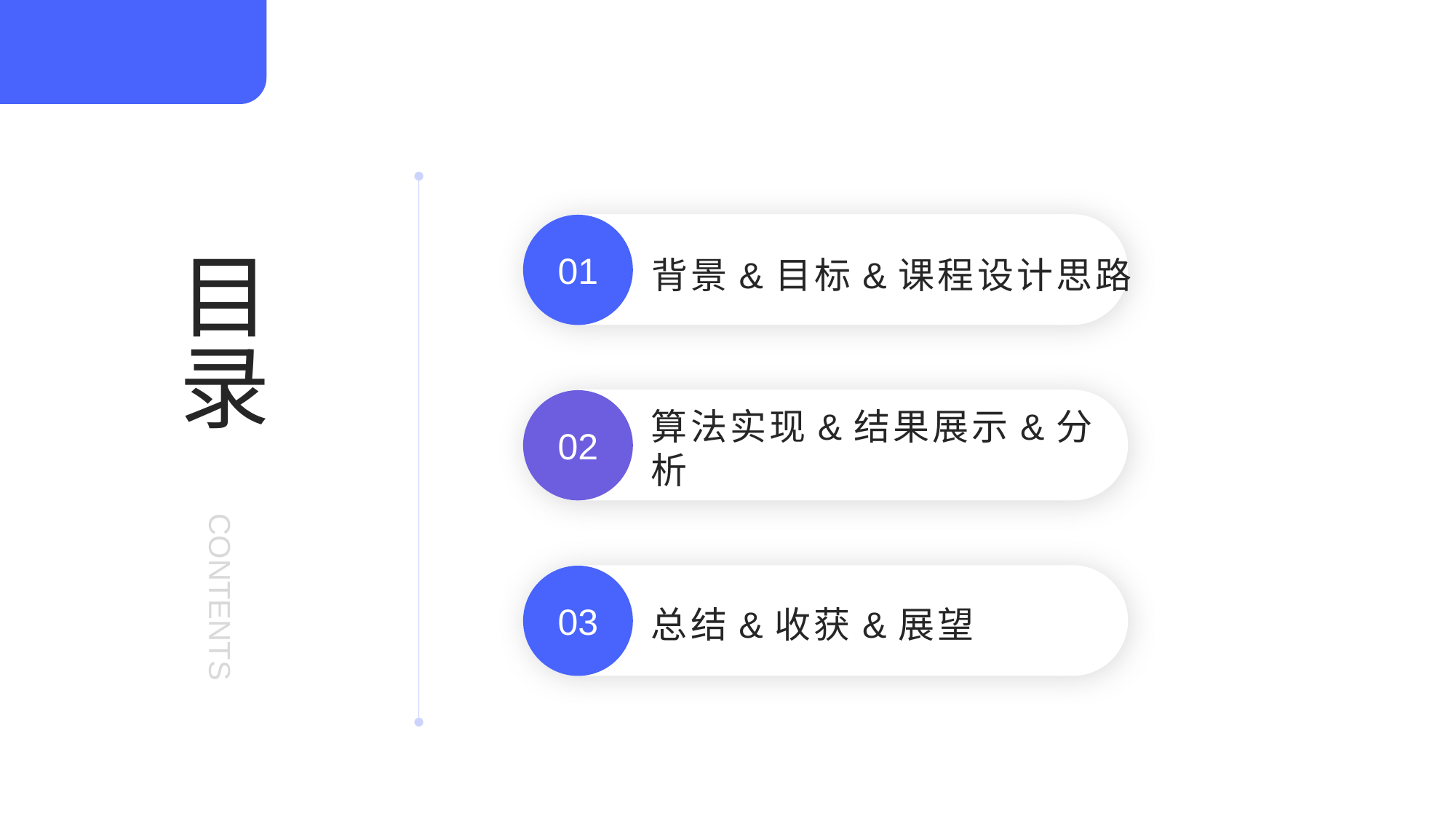

背景&目标&课程设计思路
目录

01

02
算法实现&结果展示&分析
CONTENTS

03
总结&收获&展望